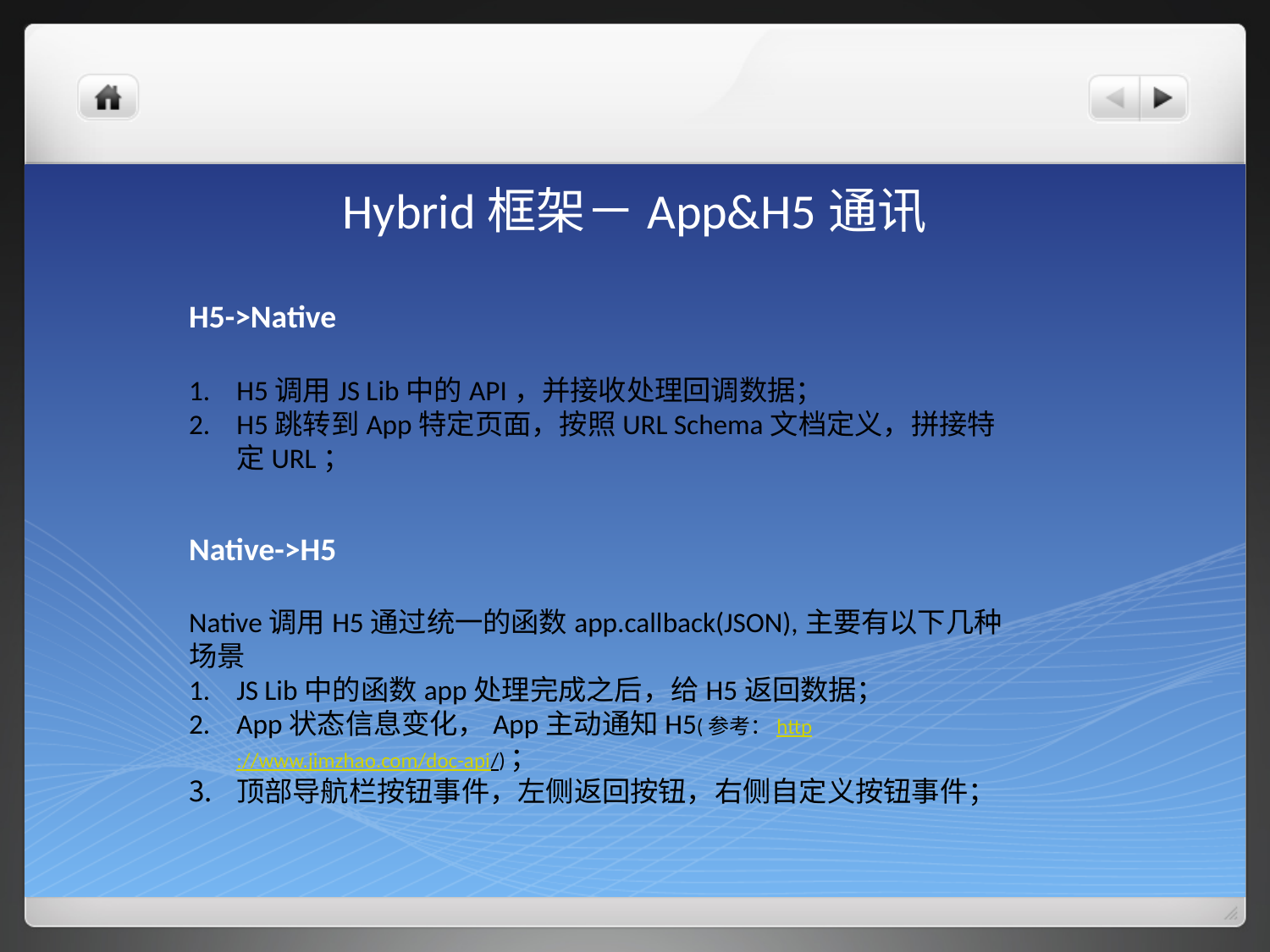

Hybrid框架－App&H5通讯
H5->Native

H5调用JS Lib中的API，并接收处理回调数据；
H5跳转到App特定页面，按照URL Schema文档定义，拼接特定URL；

Native->H5

Native调用H5通过统一的函数app.callback(JSON),主要有以下几种场景
JS Lib中的函数app处理完成之后，给H5返回数据；
App状态信息变化，App主动通知H5(参考：http://www.jimzhao.com/doc-api/)；
顶部导航栏按钮事件，左侧返回按钮，右侧自定义按钮事件；